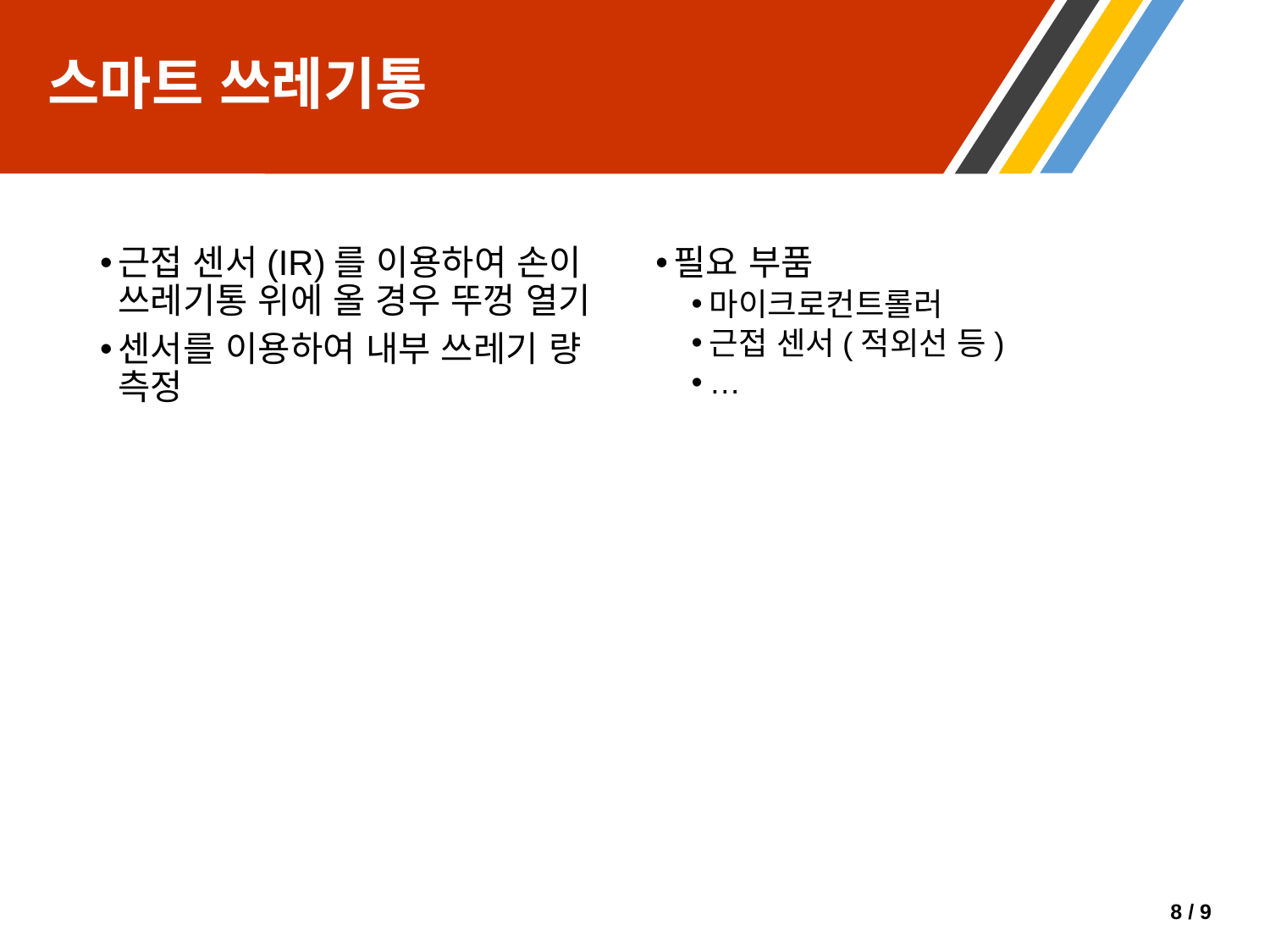

# 스마트 쓰레기통
근접 센서(IR)를 이용하여 손이 쓰레기통 위에 올 경우 뚜껑 열기
센서를 이용하여 내부 쓰레기 량 측정
필요 부품
마이크로컨트롤러
근접 센서(적외선 등)
…